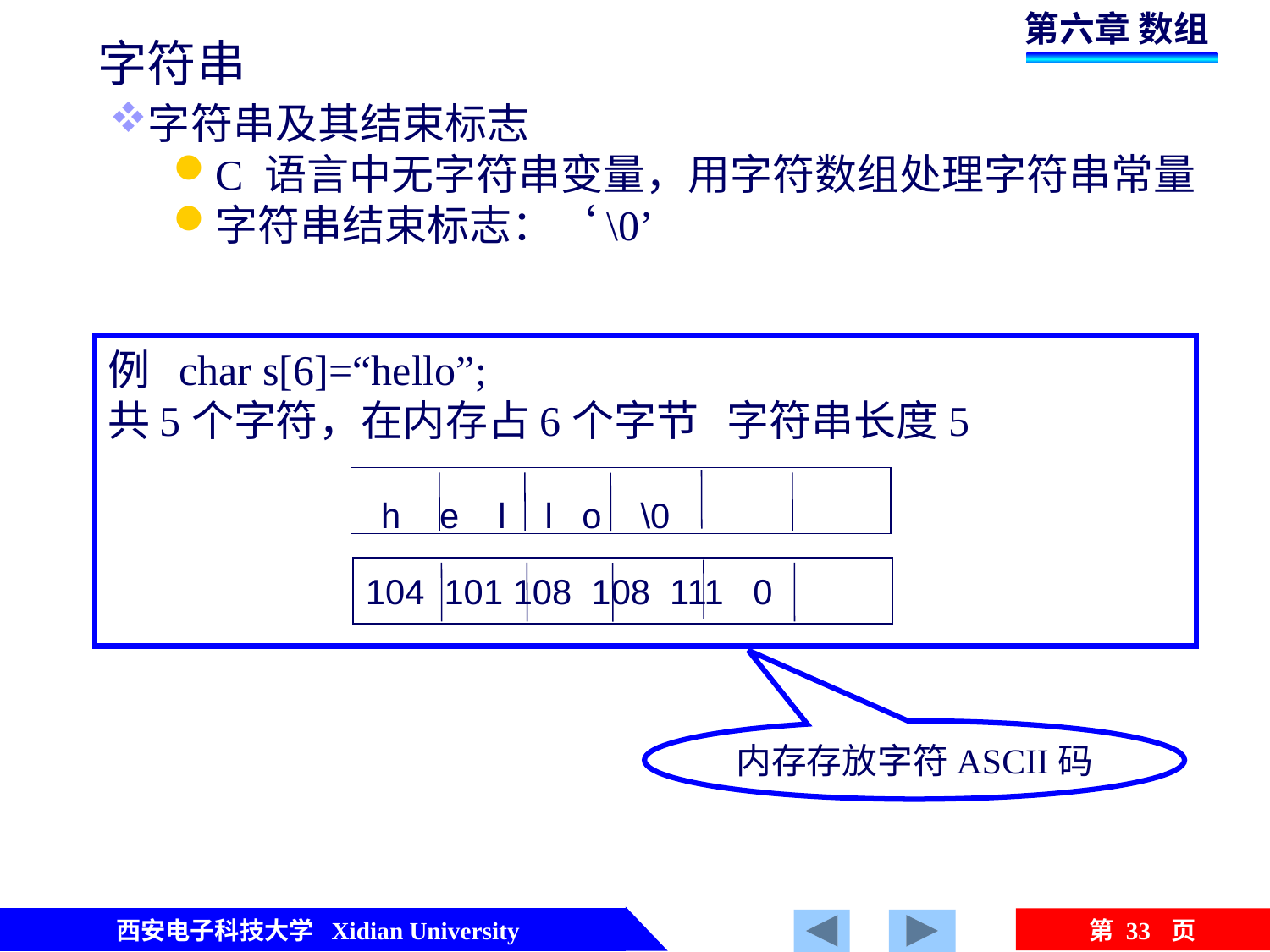

第六章 数组

字符串及其结束标志
C 语言中无字符串变量，用字符数组处理字符串常量
字符串结束标志：‘\0’
字符串
例  char s[6]=“hello”;
共5个字符，在内存占6个字节   字符串长度5
 h    e    l    l   o    \0

104  101 108  108  111   0

内存存放字符ASCII码